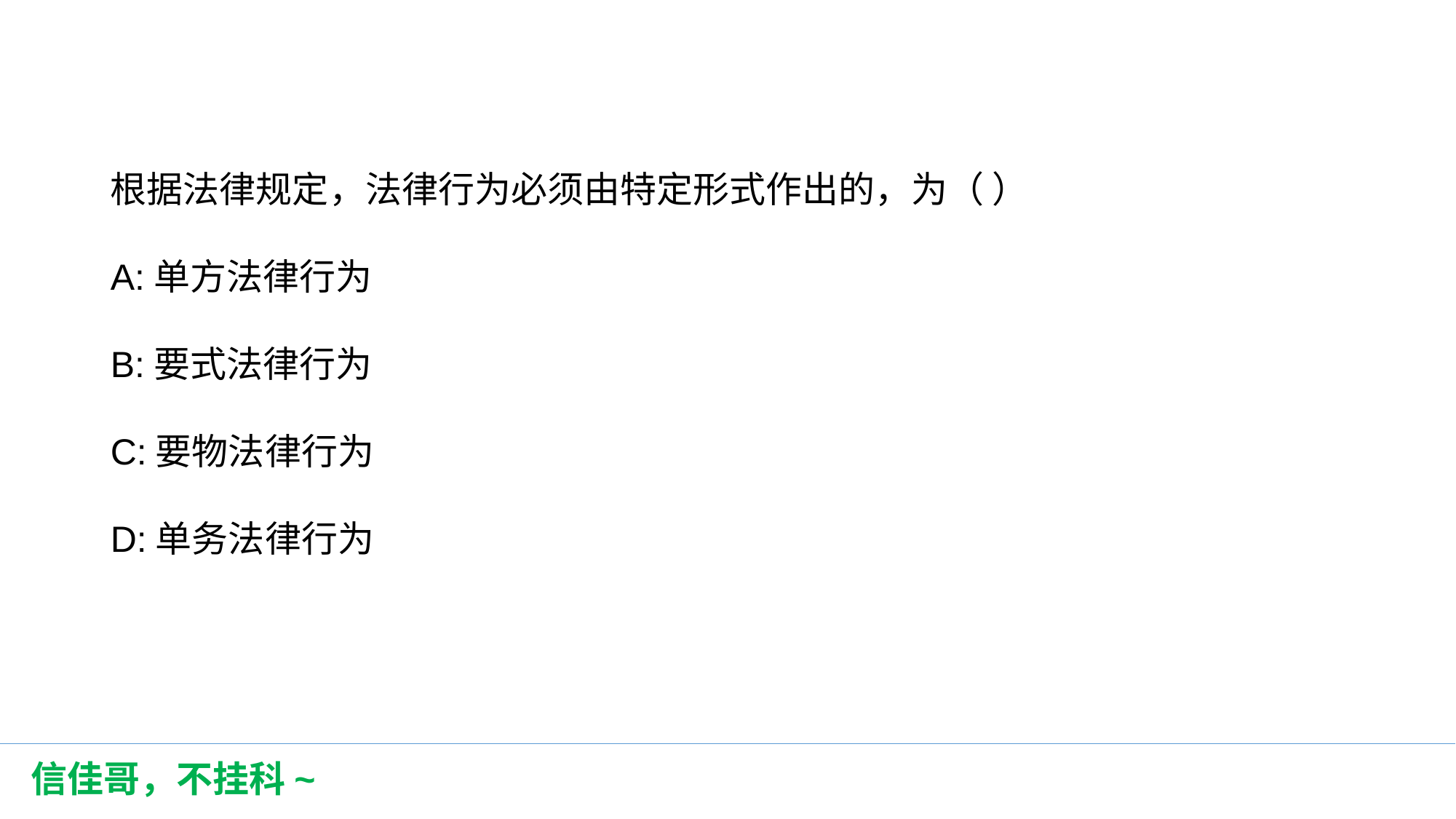

根据法律规定，法律行为必须由特定形式作出的，为（ ）
A:单方法律行为
B:要式法律行为
C:要物法律行为
D:单务法律行为